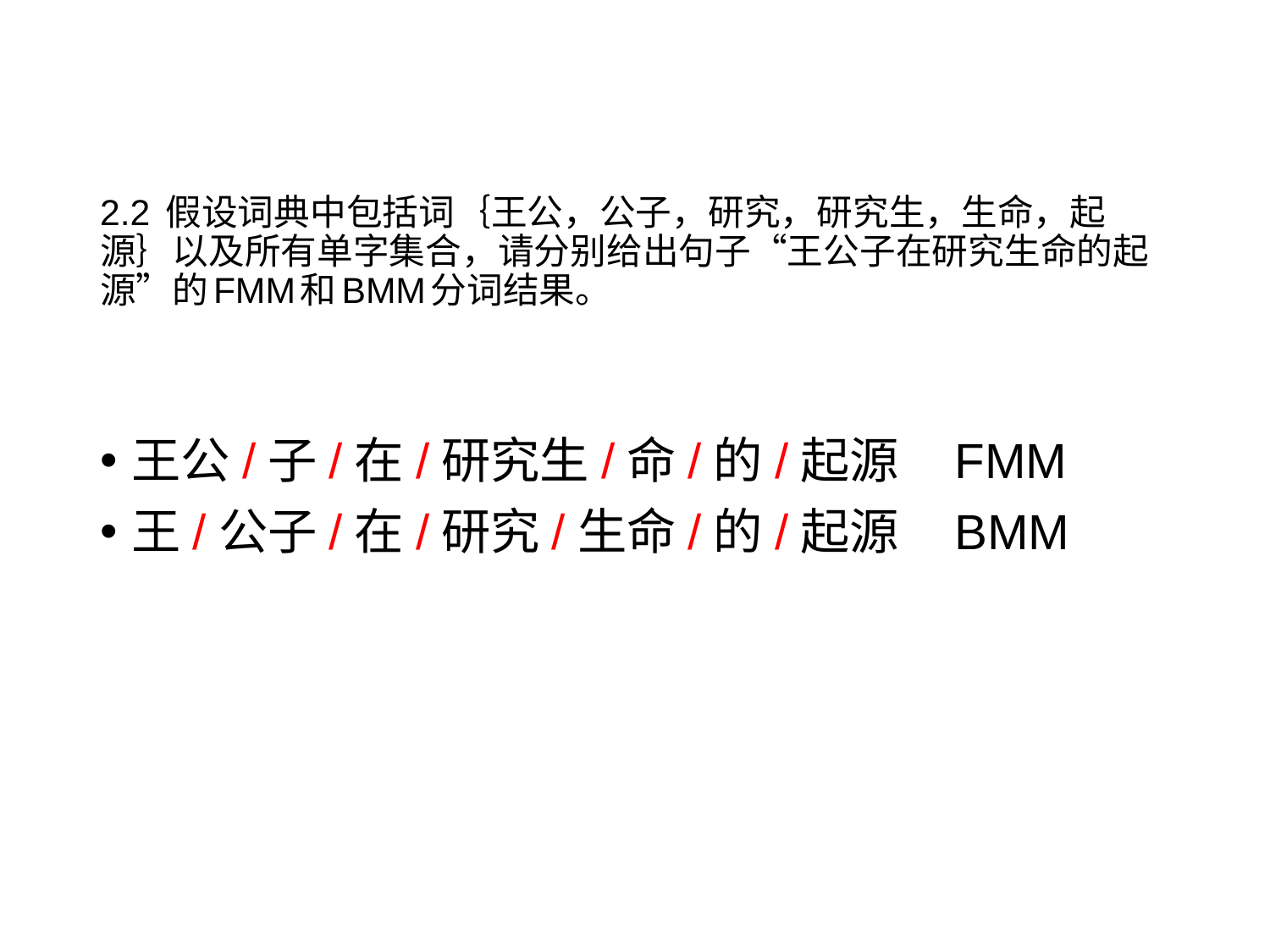

# 2.2 假设词典中包括词｛王公，公子，研究，研究生，生命，起源｝以及所有单字集合，请分别给出句子“王公子在研究生命的起源”的FMM和BMM分词结果。
王公/子/在/研究生/命/的/起源    FMM
王/公子/在/研究/生命/的/起源    BMM